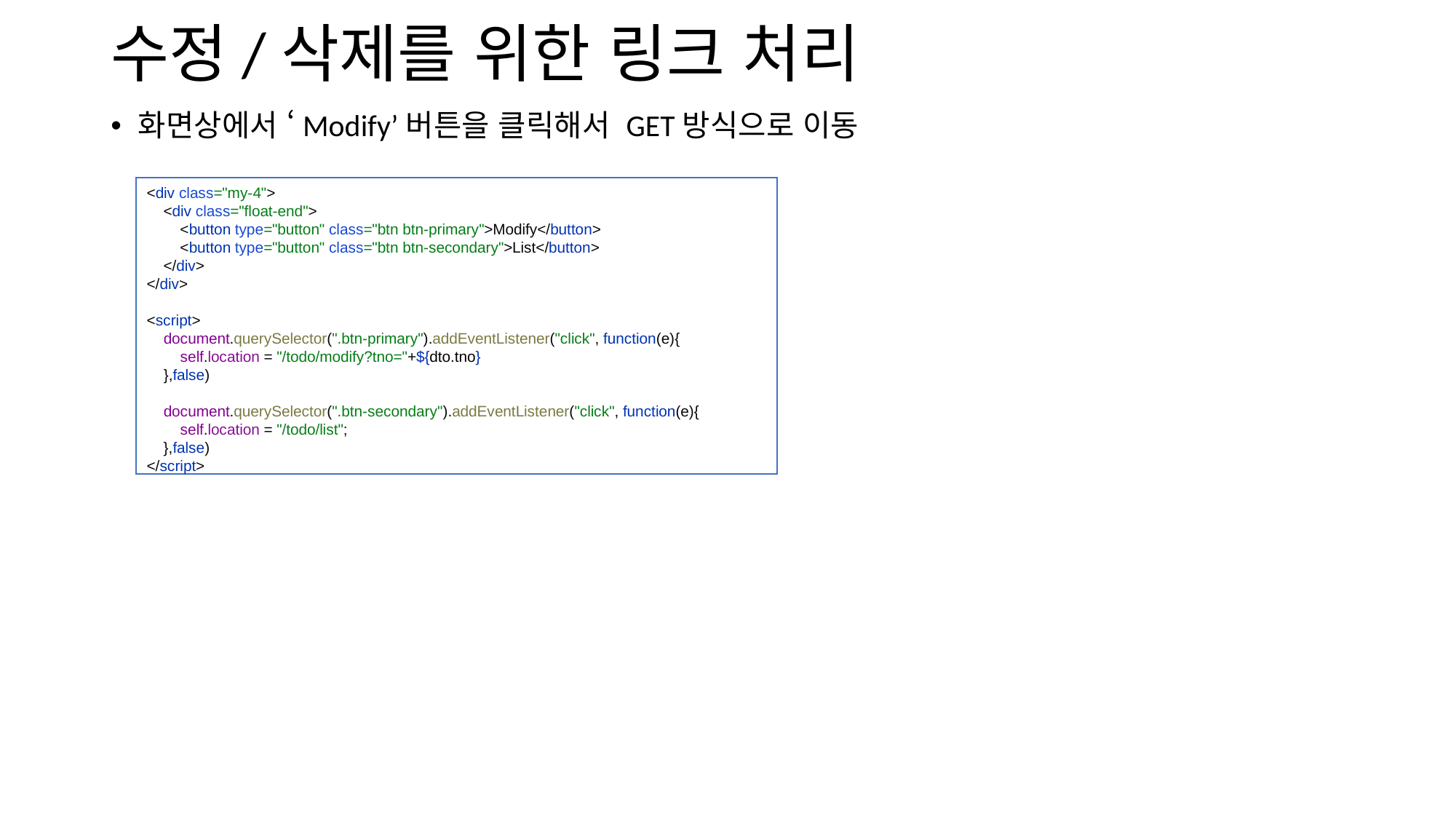

# 수정/삭제를 위한 링크 처리
화면상에서 ‘Modify’버튼을 클릭해서 GET방식으로 이동

<div class="my-4">
    <div class="float-end">
        <button type="button" class="btn btn-primary">Modify</button>
        <button type="button" class="btn btn-secondary">List</button>
    </div>
</div>
<script>
    document.querySelector(".btn-primary").addEventListener("click", function(e){
        self.location = "/todo/modify?tno="+${dto.tno}
    },false)
    document.querySelector(".btn-secondary").addEventListener("click", function(e){
        self.location = "/todo/list";
    },false)
</script>